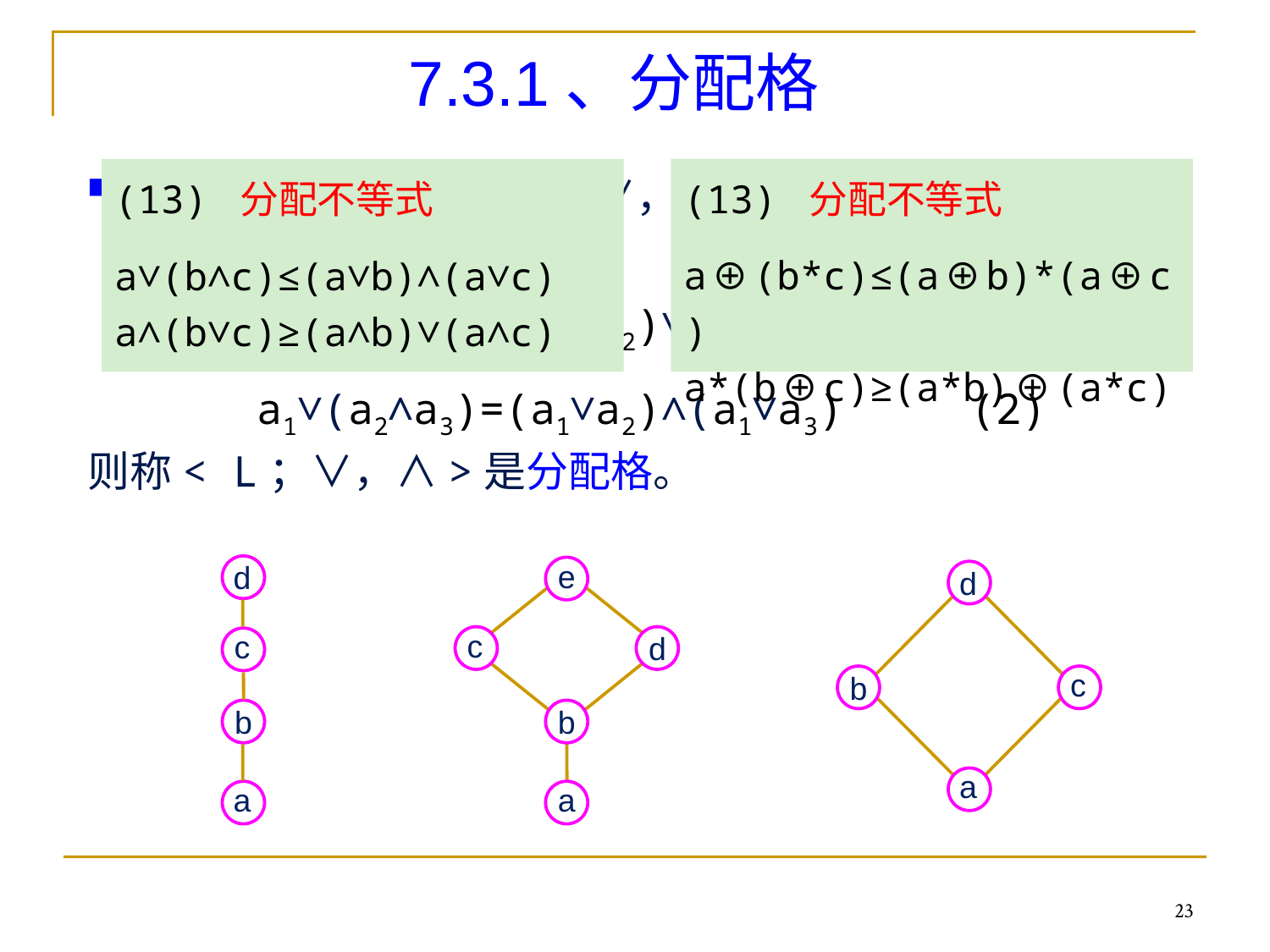

7.3.1、分配格
定义7.3-1：设<L；∨，∧>是一个格，若对于任意的a1, a2, a3∈ L，有

则称< L；∨，∧>是分配格。
a1∧(a2∨a3)=(a1∧a2)∨(a1∧a3)     (1)
a1∨(a2∧a3)=(a1∨a2)∧(a1∨a3)     (2)
(13) 分配不等式
a⊕(b*c)≤(a⊕b)*(a⊕c)
a*(b⊕c)≥(a*b)⊕(a*c)
(13) 分配不等式
a∨(b∧c)≤(a∨b)∧(a∨c)
a∧(b∨c)≥(a∧b)∨(a∧c)
d

c

b

a
e

c
d

b

a
d

b
c

a
23